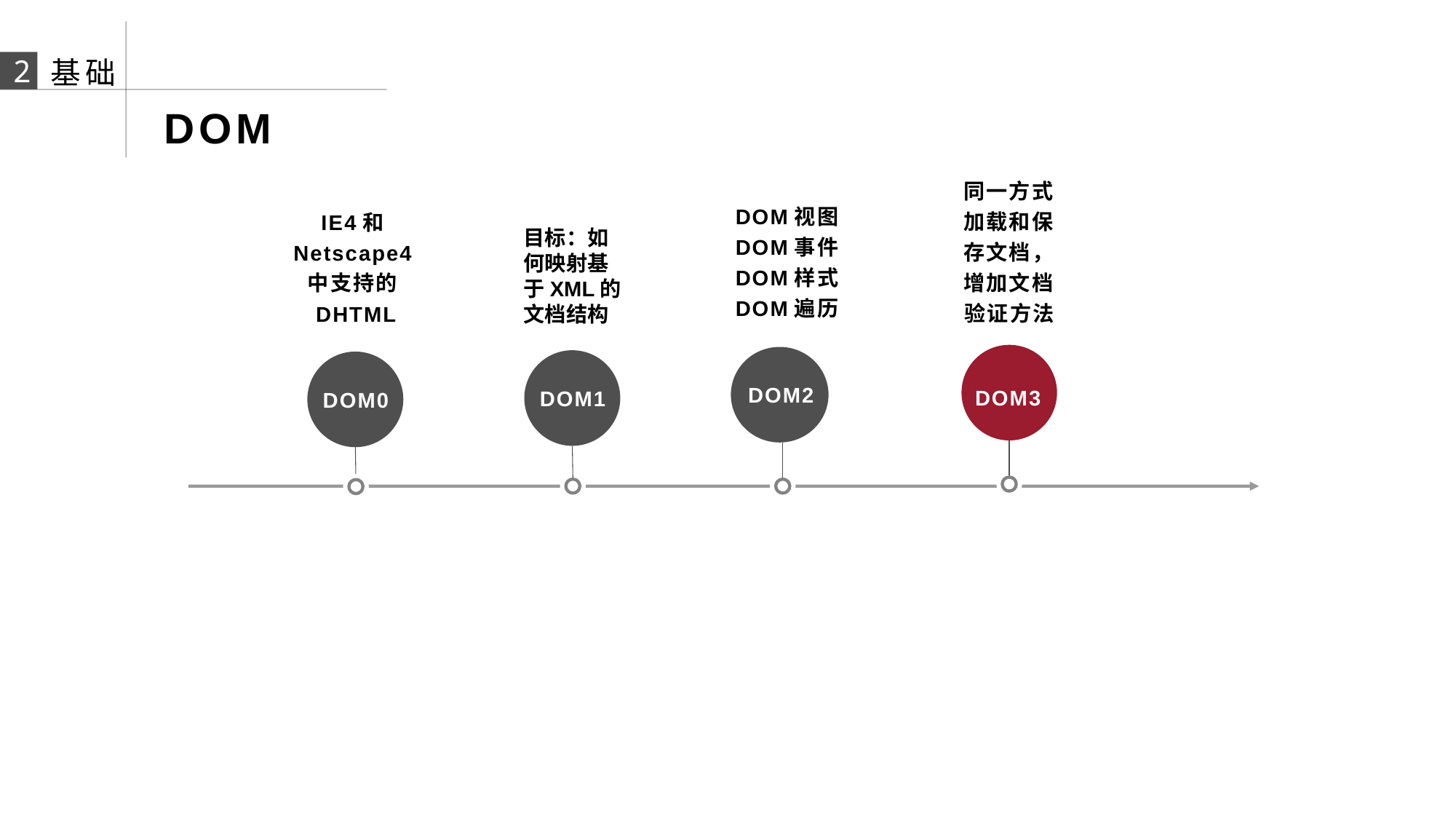

1
2
基础

DOM

DOM视图
DOM事件
DOM样式
DOM遍历
同一方式加载和保存文档，增加文档验证方法
IE4和Netscape4中支持的DHTML
目标：如何映射基于XML的文档结构

DOM2
DOM3
DOM1
DOM0